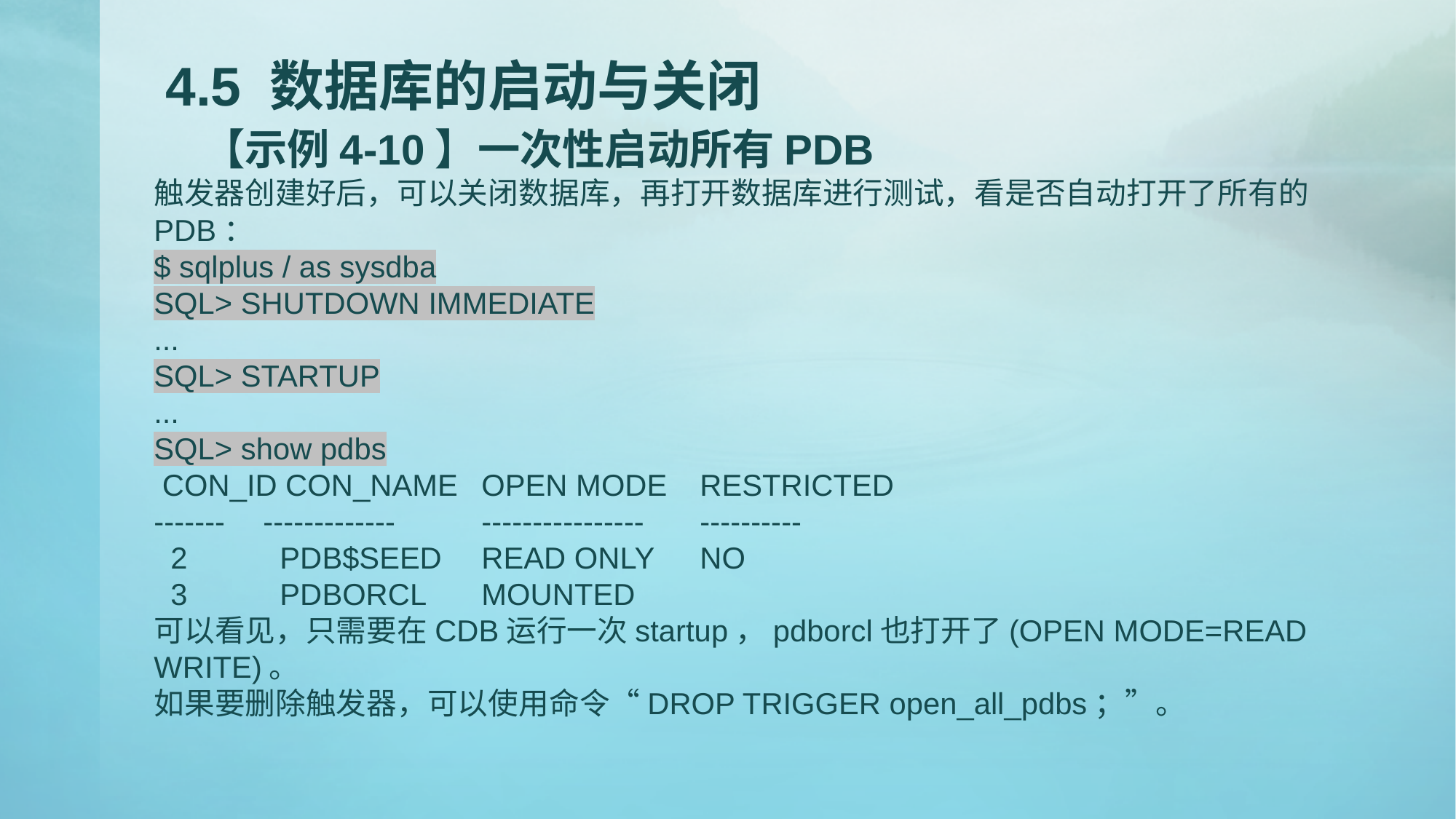

# 4.5 数据库的启动与关闭 【示例4-10】一次性启动所有PDB
触发器创建好后，可以关闭数据库，再打开数据库进行测试，看是否自动打开了所有的PDB：
$ sqlplus / as sysdba
SQL> SHUTDOWN IMMEDIATE
...
SQL> STARTUP
...
SQL> show pdbs
 CON_ID CON_NAME	OPEN MODE	RESTRICTED
-------	-------------	----------------	----------
  2	  PDB$SEED	READ ONLY	NO
  3	  PDBORCL	MOUNTED
可以看见，只需要在CDB运行一次startup，pdborcl也打开了(OPEN MODE=READ WRITE)。
如果要删除触发器，可以使用命令“DROP TRIGGER open_all_pdbs；”。